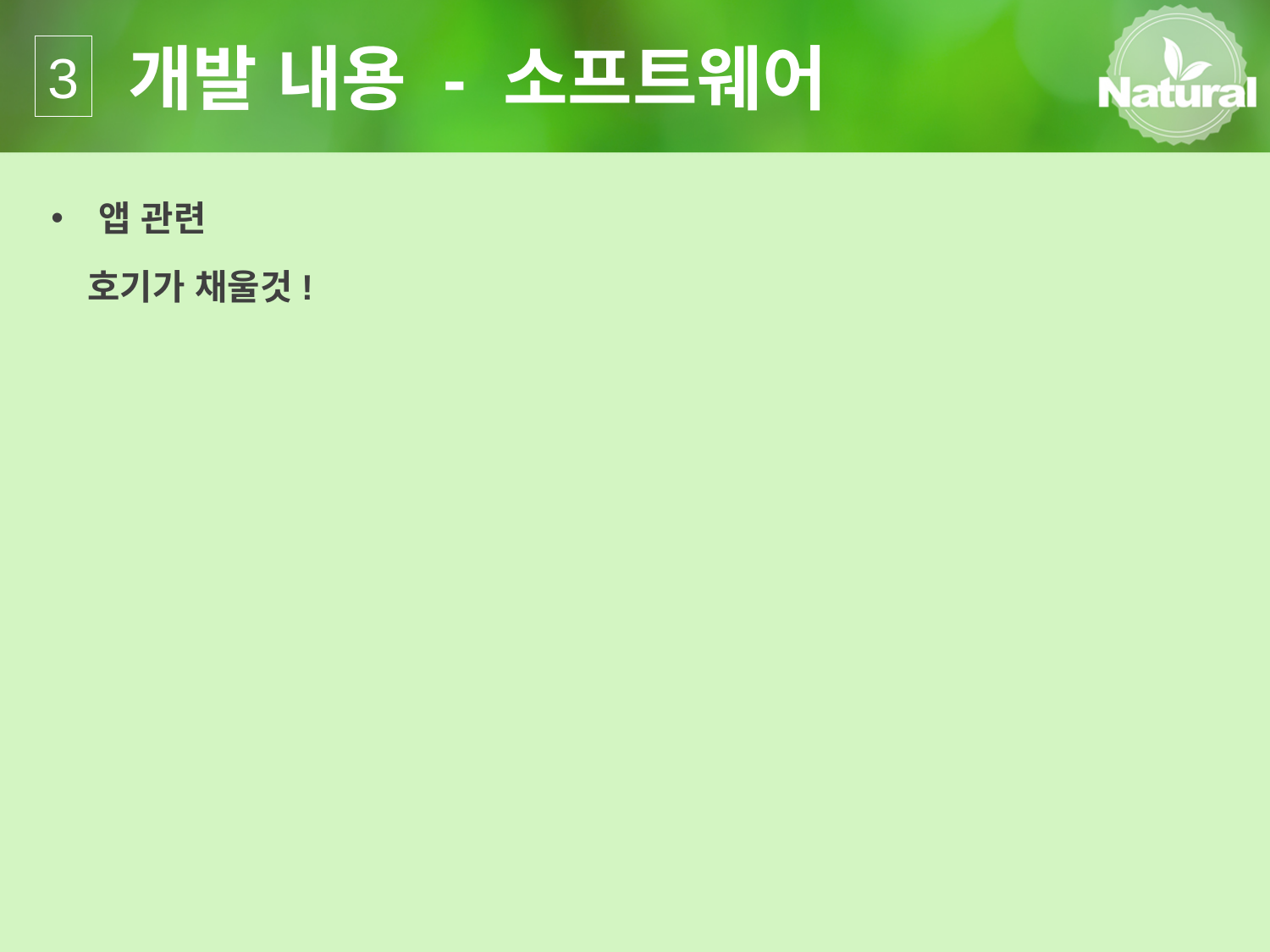

# 개발 내용 - 소프트웨어
3
앱 관련
호기가 채울것!